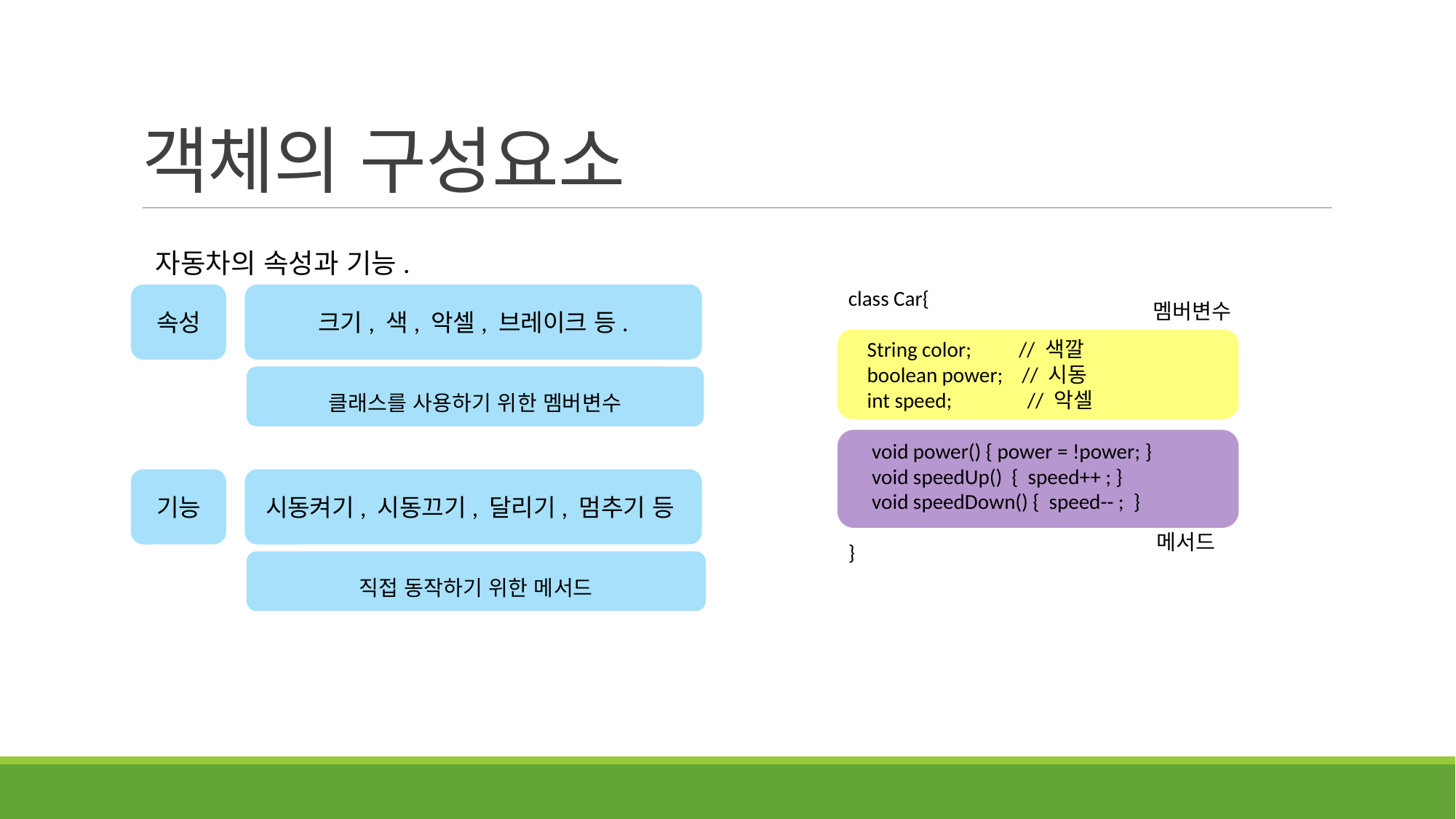

# 객체의 구성요소
자동차의 속성과 기능.
class Car{

    String color;          // 색깔
    boolean power;    // 시동
    int speed;                // 악셀

     void power() { power = !power; }
     void speedUp()  {  speed++ ; }
     void speedDown() {  speed-- ;  }

}
크기, 색, 악셀, 브레이크 등.
속성
멤버변수

클래스를 사용하기 위한 멤버변수

기능
시동켜기, 시동끄기, 달리기, 멈추기 등
메서드
직접 동작하기 위한 메서드